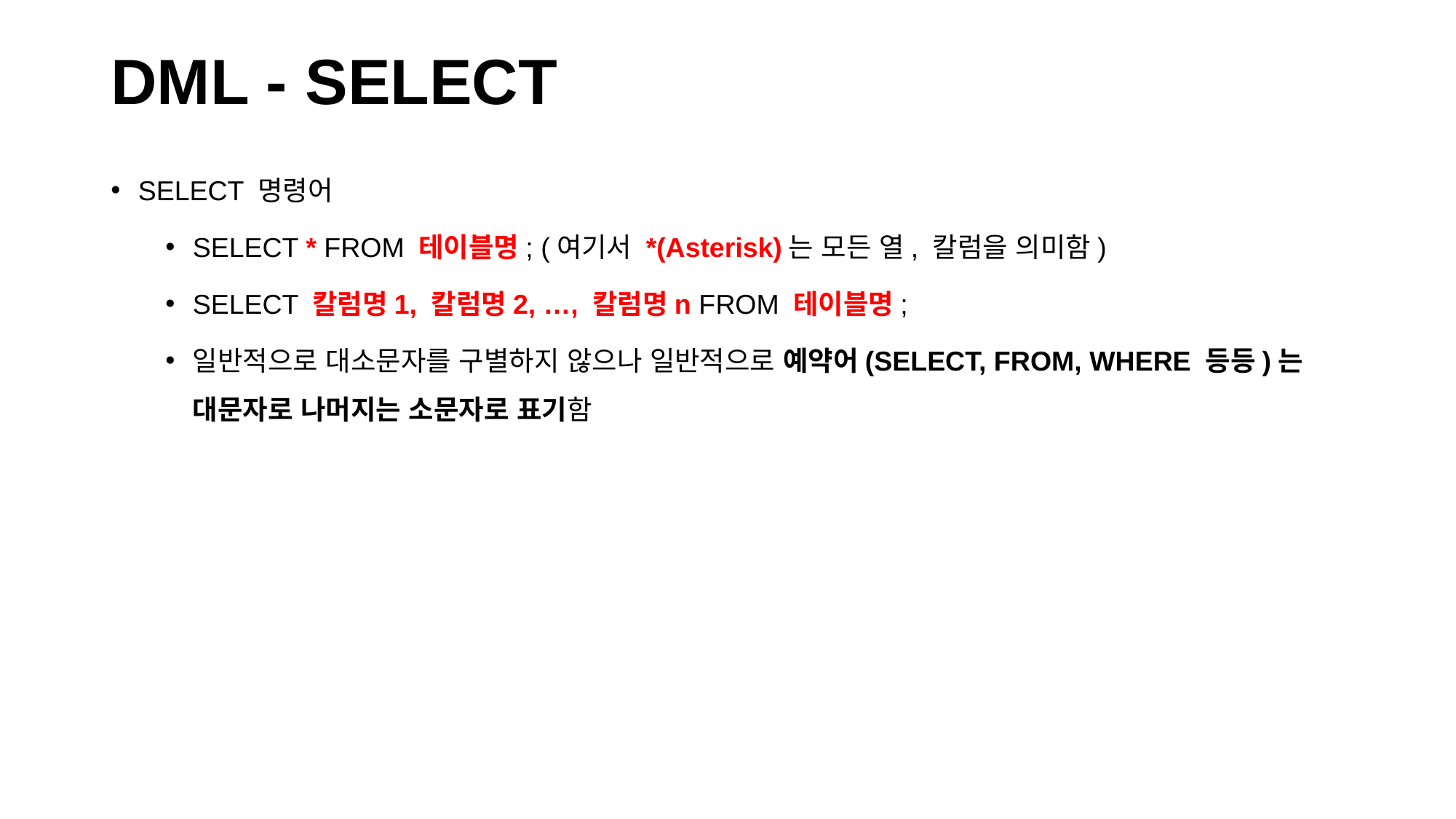

# DML - SELECT
SELECT 명령어
SELECT * FROM 테이블명; (여기서 *(Asterisk)는 모든 열, 칼럼을 의미함)
SELECT 칼럼명1, 칼럼명2, …, 칼럼명n FROM 테이블명;
일반적으로 대소문자를 구별하지 않으나 일반적으로 예약어(SELECT, FROM, WHERE 등등)는 대문자로 나머지는 소문자로 표기함